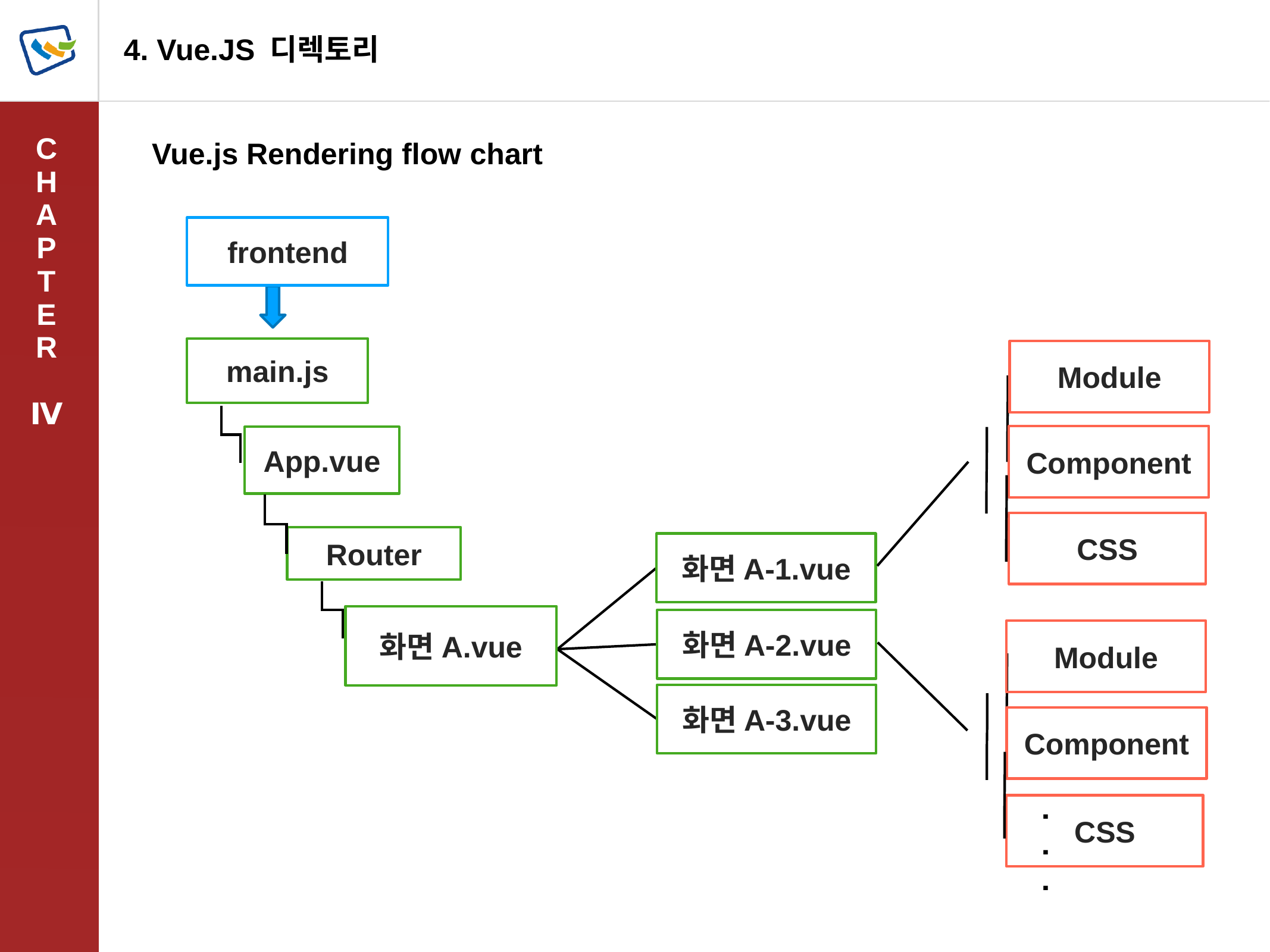

Vue.js Rendering flow chart

frontend

main.js
Module
Component
CSS
Module
Component
CSS
화면A-1.vue
화면A-2.vue
화면A-3.vue
화면A.vue
App.vue
Router
.
.
.